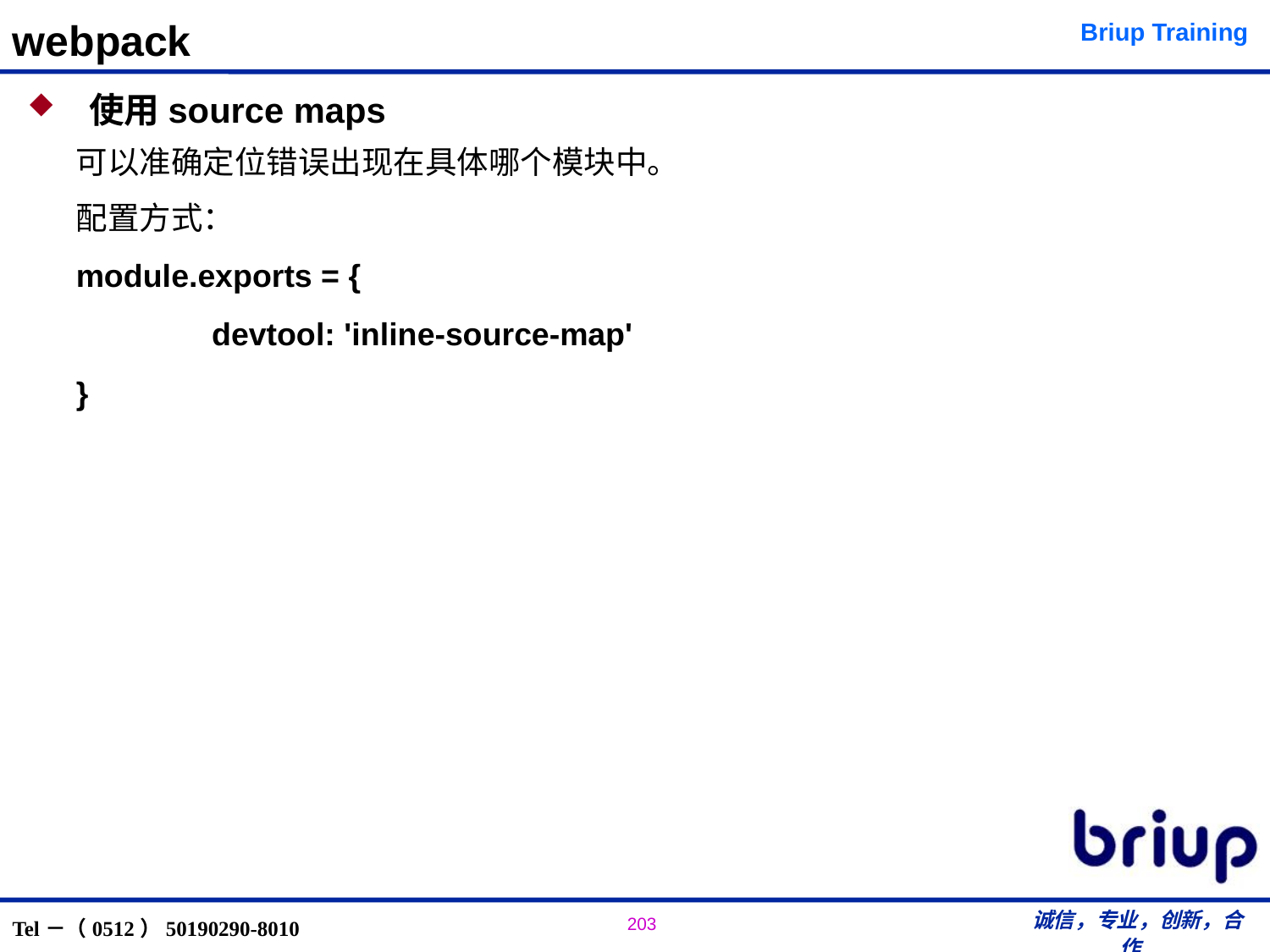

# webpack
 使用source maps
可以准确定位错误出现在具体哪个模块中。
配置方式：
module.exports = {
	 devtool: 'inline-source-map'
}